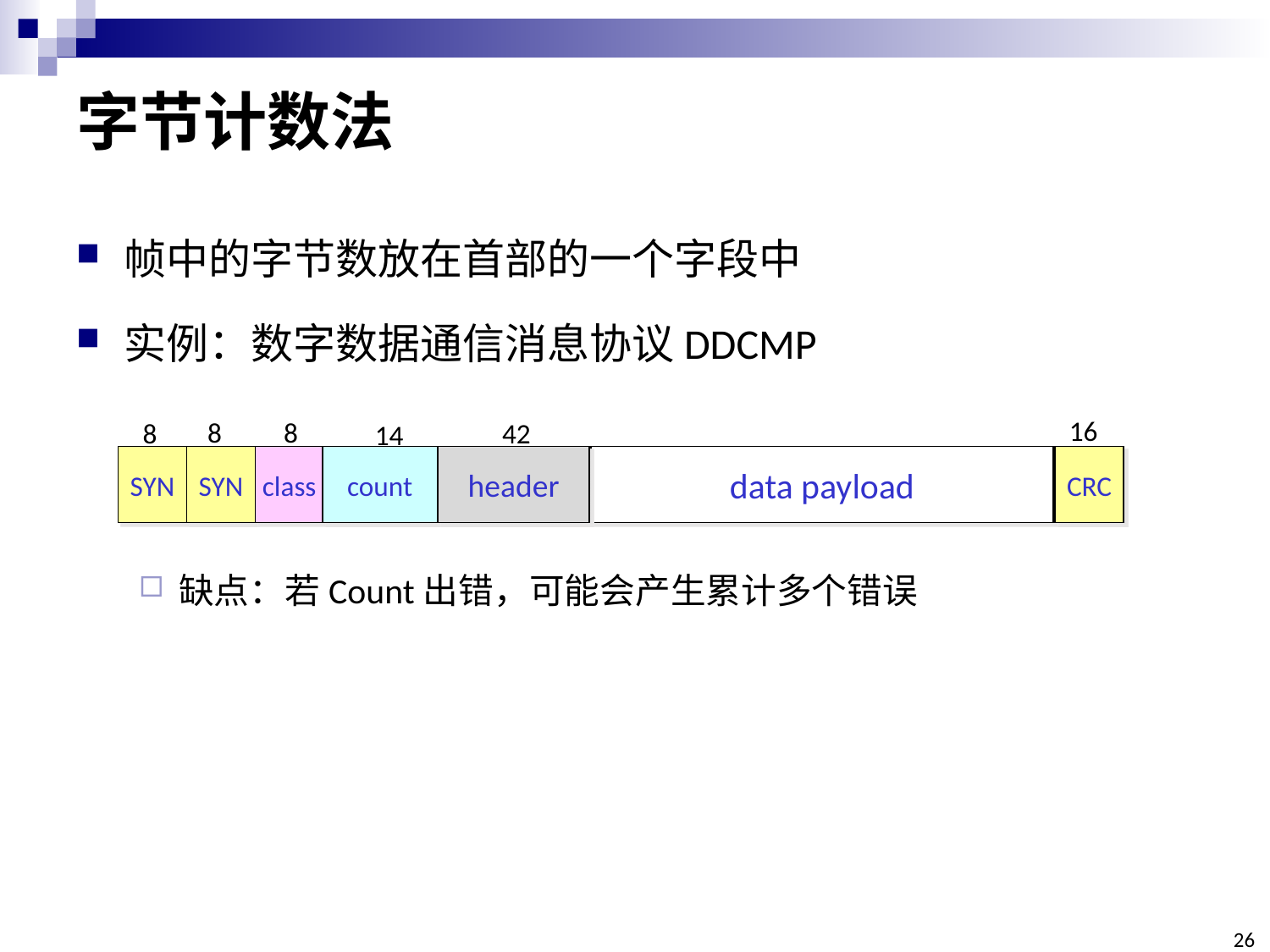

# 字节计数法
帧中的字节数放在首部的一个字段中
实例：数字数据通信消息协议DDCMP

16
8
8
8
42
SYN
count
header
CRC
SYN
class
data payload
14
缺点：若Count出错，可能会产生累计多个错误
26